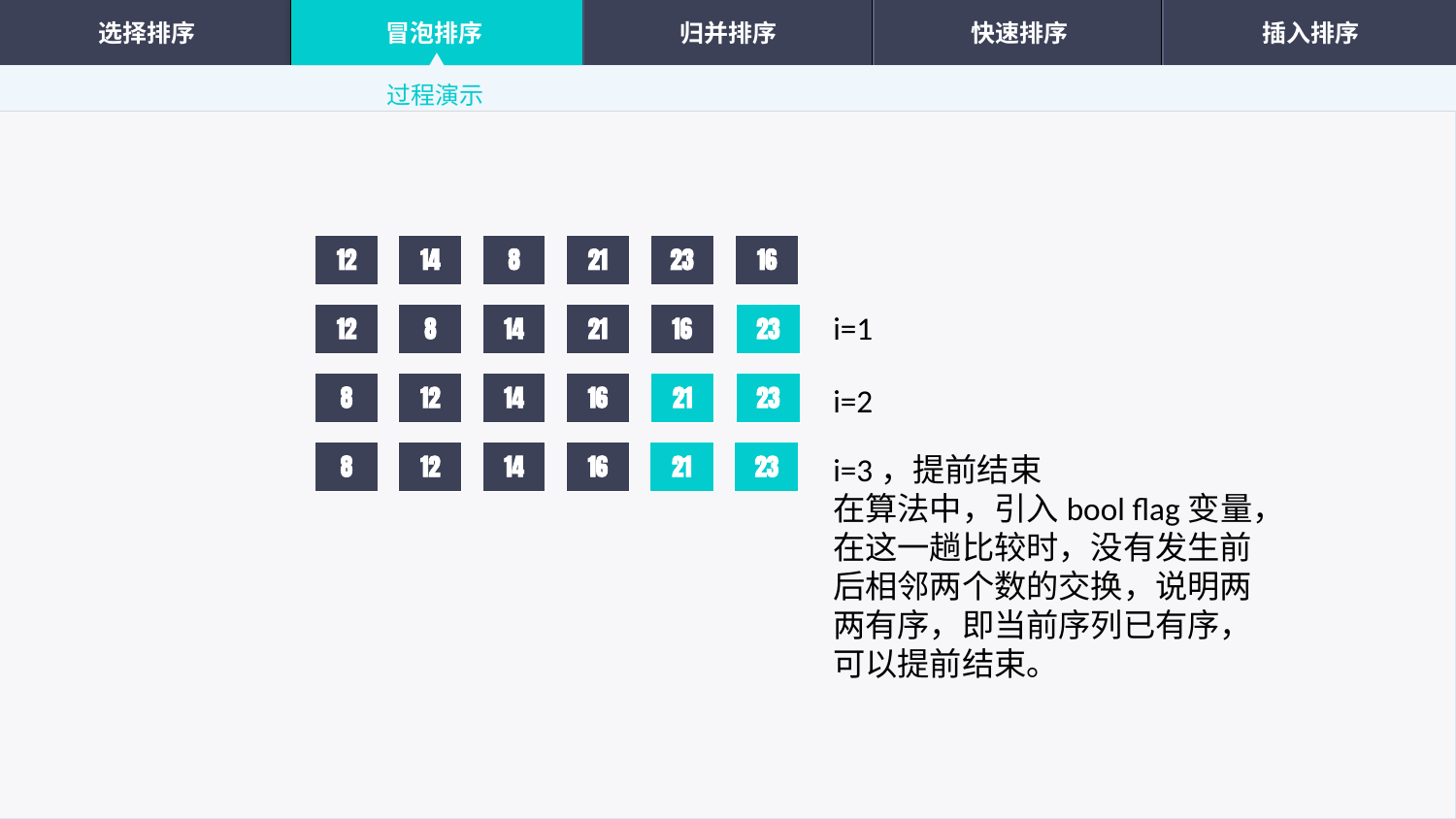

选择排序
冒泡排序
归并排序
快速排序
插入排序
过程演示
12
14
8
21
23
16
i=1
12
14
8
8
14
21
23
16
16
23
12
8
8
12
14
21
16
16
21
23
i=2
8
12
14
16
21
23
i=3，提前结束
在算法中，引入bool flag变量，在这一趟比较时，没有发生前后相邻两个数的交换，说明两两有序，即当前序列已有序，可以提前结束。